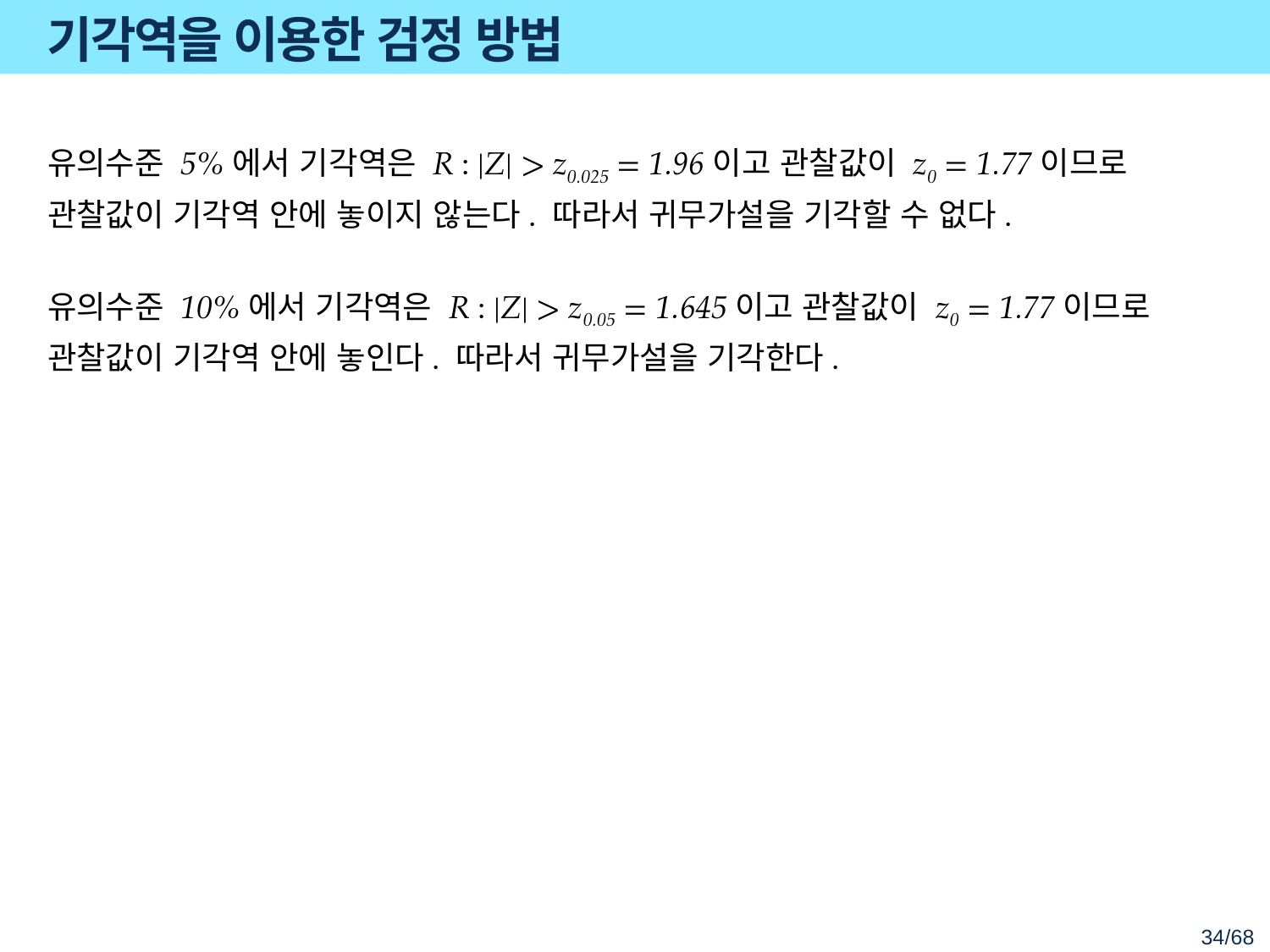

# 기각역을 이용한 검정 방법
유의수준 5%에서 기각역은 R : |Z| > z0.025 = 1.96이고 관찰값이 z0 = 1.77이므로 관찰값이 기각역 안에 놓이지 않는다. 따라서 귀무가설을 기각할 수 없다.

유의수준 10%에서 기각역은 R : |Z| > z0.05 = 1.645이고 관찰값이 z0 = 1.77이므로 관찰값이 기각역 안에 놓인다. 따라서 귀무가설을 기각한다.